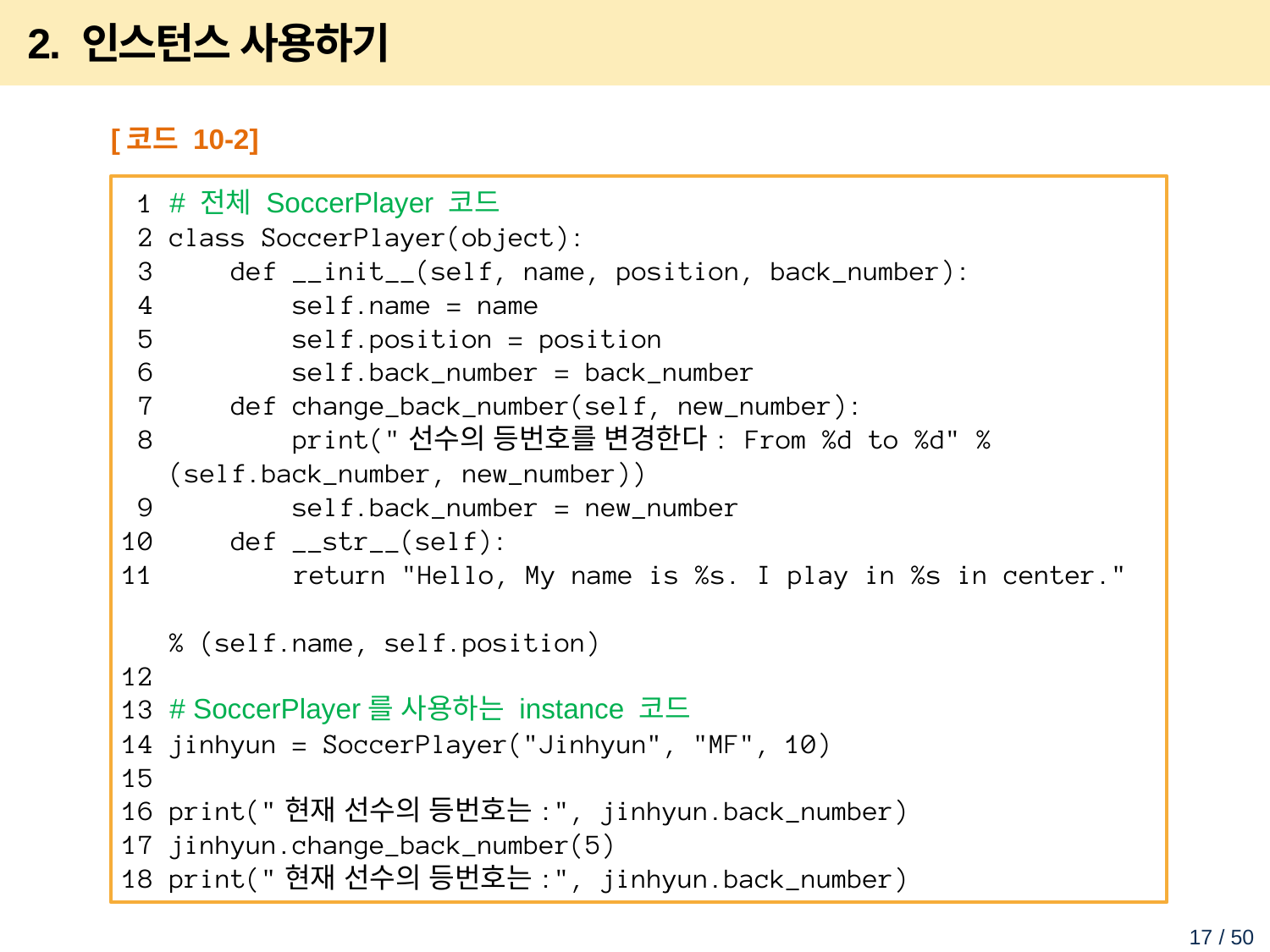

# 2. 인스턴스 사용하기
[코드 10-2]
 1 # 전체 SoccerPlayer 코드
 2 class SoccerPlayer(object):
 3     def __init__(self, name, position, back_number):
 4         self.name = name
 5         self.position = position
 6         self.back_number = back_number
 7     def change_back_number(self, new_number):
 8         print("선수의 등번호를 변경한다: From %d to %d" %
   (self.back_number, new_number))
 9         self.back_number = new_number
10     def __str__(self):
        return "Hello, My name is %s. I play in %s in center."
   % (self.name, self.position)
12
13 # SoccerPlayer를 사용하는 instance 코드
14 jinhyun = SoccerPlayer("Jinhyun", "MF", 10)
15
16 print("현재 선수의 등번호는:", jinhyun.back_number)
17 jinhyun.change_back_number(5)
18 print("현재 선수의 등번호는:", jinhyun.back_number)